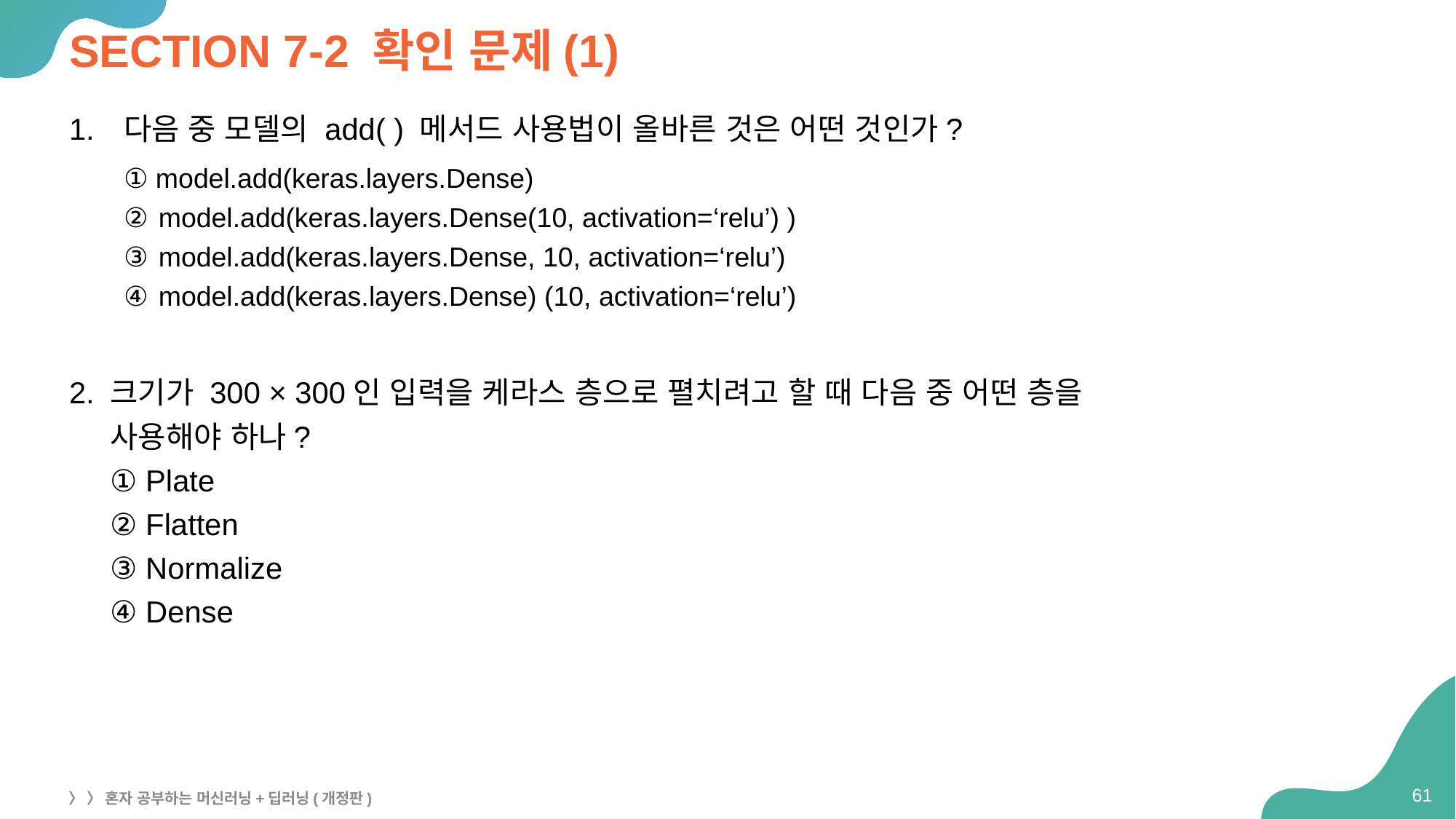

# SECTION 7-2 확인 문제(1)
다음 중 모델의 add( ) 메서드 사용법이 올바른 것은 어떤 것인가?
① model.add(keras.layers.Dense)
② model.add(keras.layers.Dense(10, activation=‘relu’) )
③ model.add(keras.layers.Dense, 10, activation=‘relu’)
④ model.add(keras.layers.Dense) (10, activation=‘relu’)

크기가 300 × 300인 입력을 케라스 층으로 펼치려고 할 때 다음 중 어떤 층을
사용해야 하나?
① Plate
② Flatten
③ Normalize
④ Dense

61
〉 〉 혼자 공부하는 머신러닝+딥러닝(개정판)